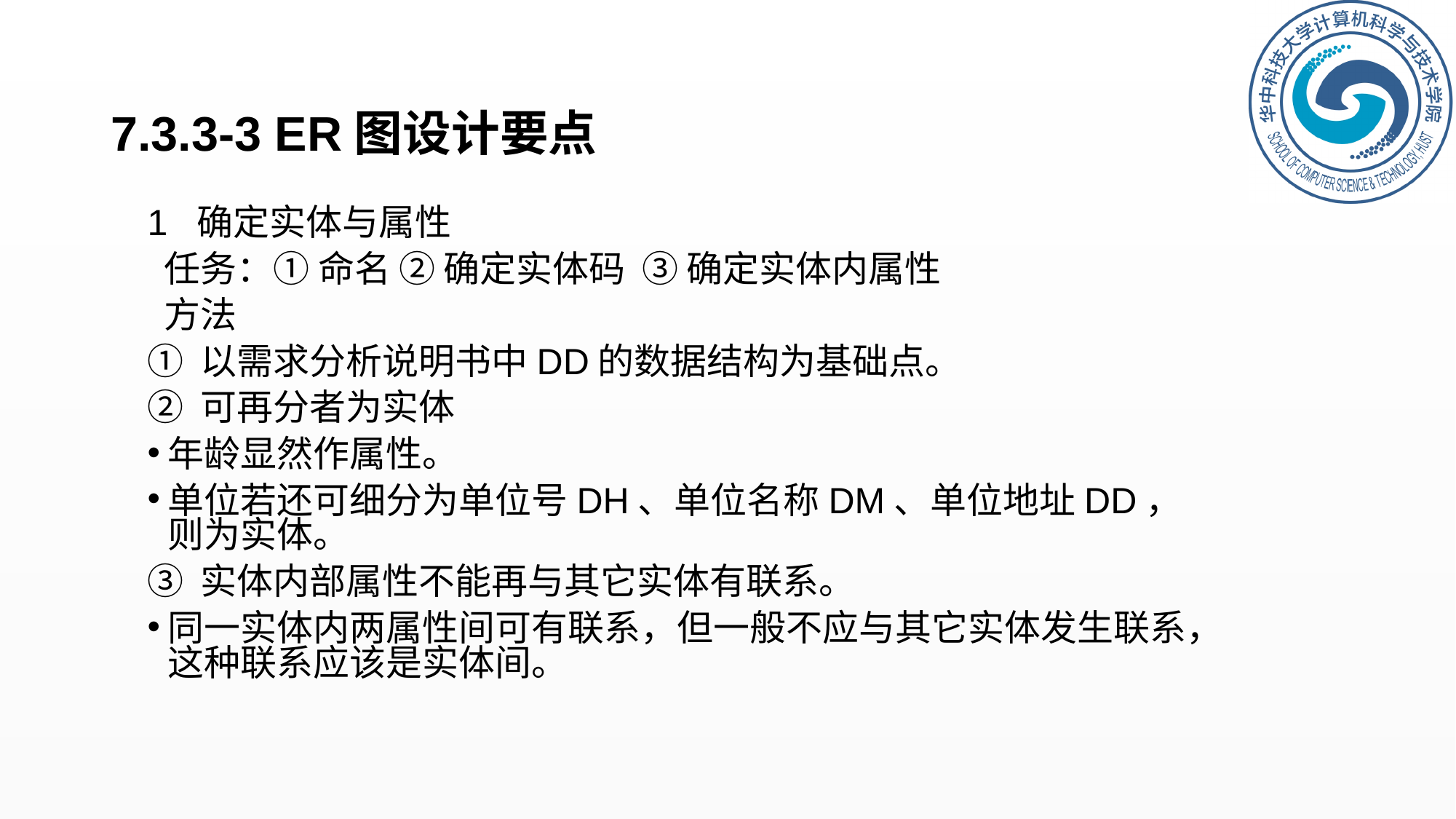

# 7.3.3-3 ER图设计要点
1  确定实体与属性
 任务：① 命名 ② 确定实体码  ③ 确定实体内属性
 方法
① 以需求分析说明书中DD的数据结构为基础点。
② 可再分者为实体
年龄显然作属性。
单位若还可细分为单位号DH、单位名称DM、单位地址DD，则为实体。
③ 实体内部属性不能再与其它实体有联系。
同一实体内两属性间可有联系，但一般不应与其它实体发生联系，这种联系应该是实体间。